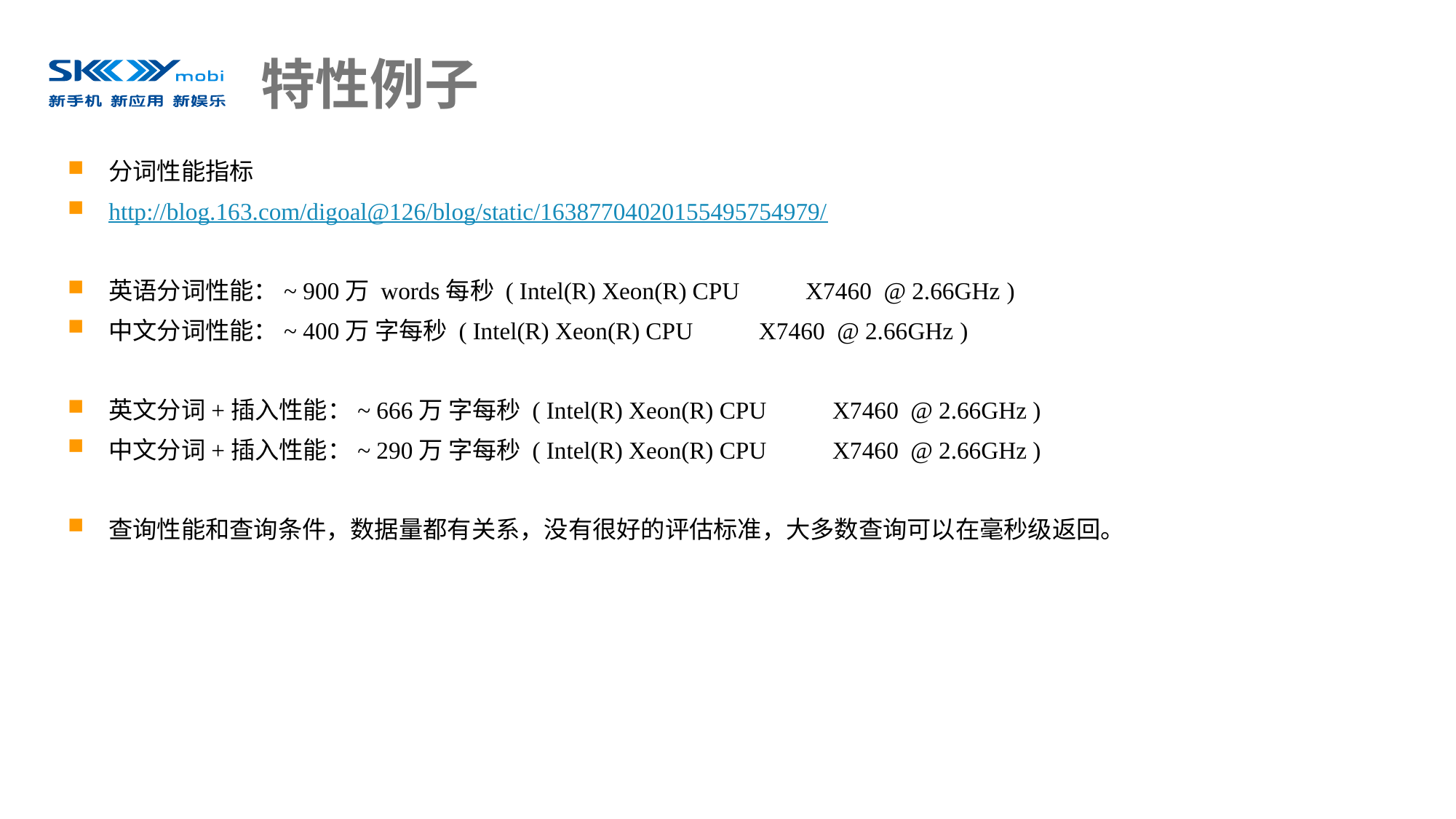

# 特性例子
分词性能指标
http://blog.163.com/digoal@126/blog/static/16387704020155495754979/

英语分词性能：~ 900万 words每秒 ( Intel(R) Xeon(R) CPU           X7460  @ 2.66GHz )
中文分词性能：~ 400万 字每秒 ( Intel(R) Xeon(R) CPU           X7460  @ 2.66GHz )

英文分词+插入性能：~ 666万 字每秒 ( Intel(R) Xeon(R) CPU           X7460  @ 2.66GHz )
中文分词+插入性能：~ 290万 字每秒 ( Intel(R) Xeon(R) CPU           X7460  @ 2.66GHz )

查询性能和查询条件，数据量都有关系，没有很好的评估标准，大多数查询可以在毫秒级返回。